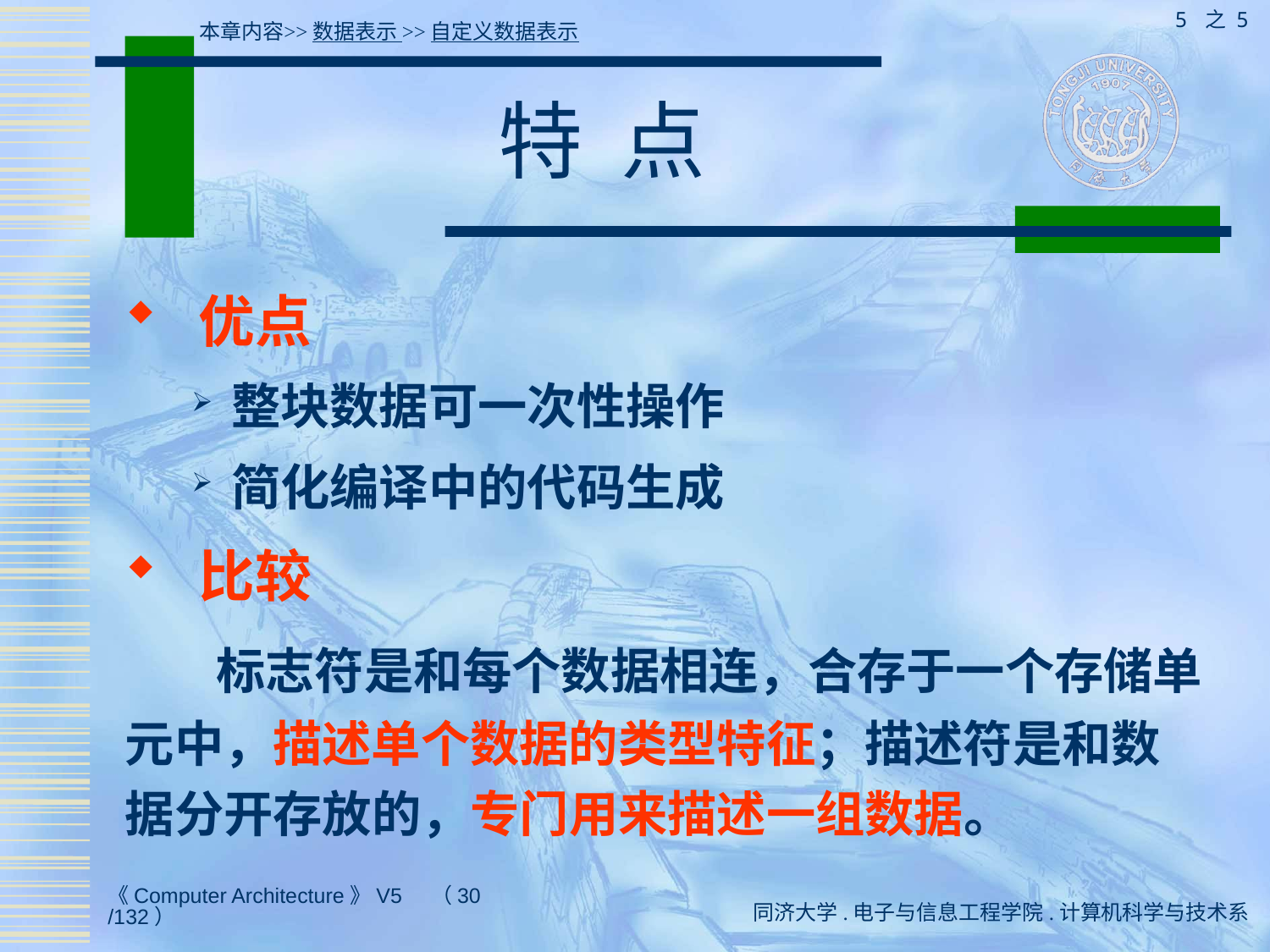

5 之 5
本章内容>>数据表示 >>自定义数据表示
# 特  点
  优点
整块数据可一次性操作
简化编译中的代码生成
  比较
      标志符是和每个数据相连，合存于一个存储单元中，描述单个数据的类型特征；描述符是和数据分开存放的，专门用来描述一组数据。